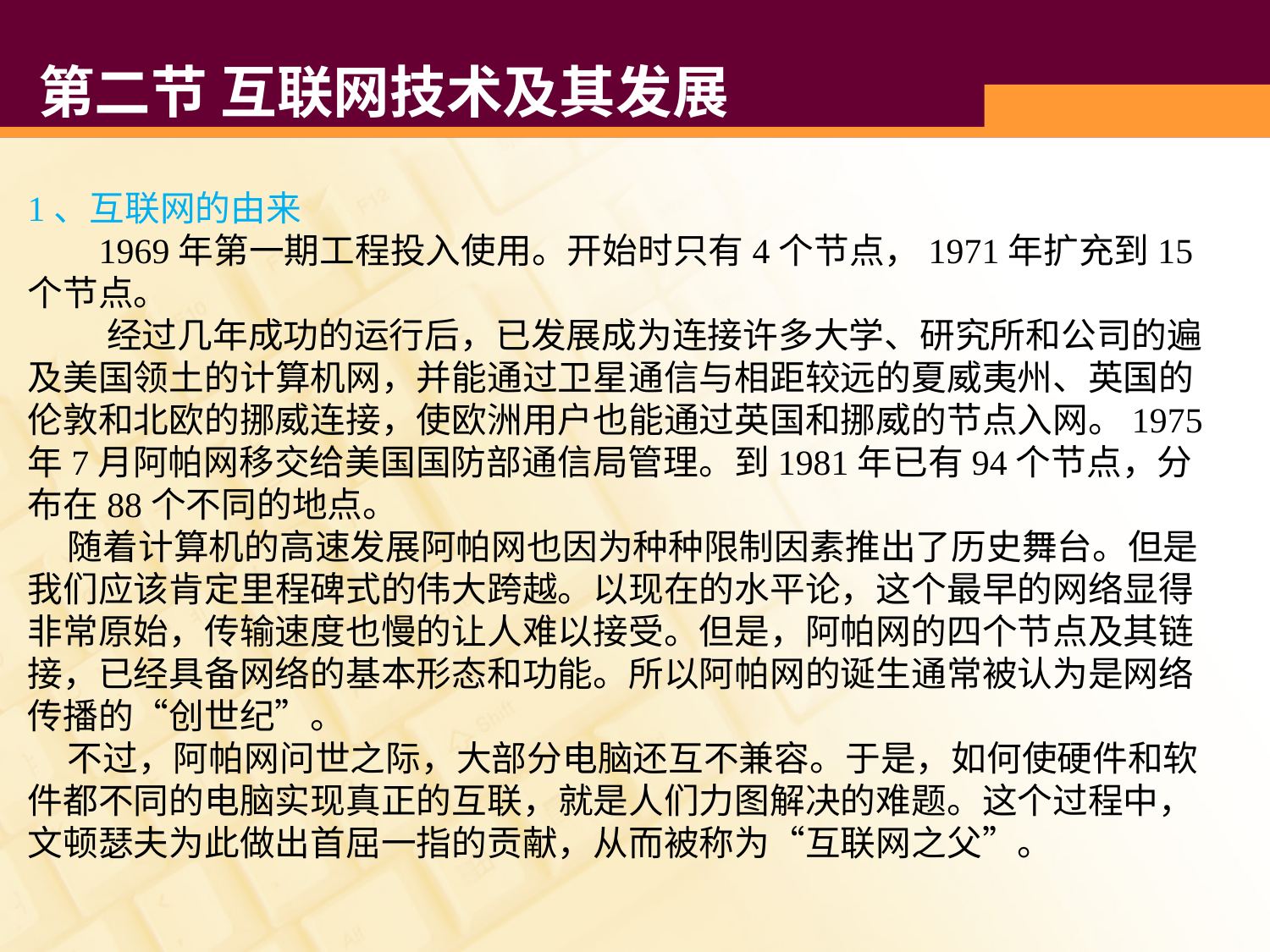

# 第二节 互联网技术及其发展
1、互联网的由来
        1969年第一期工程投入使用。开始时只有4个节点，1971年扩充到15个节点。
         经过几年成功的运行后，已发展成为连接许多大学、研究所和公司的遍及美国领土的计算机网，并能通过卫星通信与相距较远的夏威夷州、英国的伦敦和北欧的挪威连接，使欧洲用户也能通过英国和挪威的节点入网。1975年7月阿帕网移交给美国国防部通信局管理。到1981年已有94个节点，分布在88个不同的地点。
    随着计算机的高速发展阿帕网也因为种种限制因素推出了历史舞台。但是我们应该肯定里程碑式的伟大跨越。以现在的水平论，这个最早的网络显得非常原始，传输速度也慢的让人难以接受。但是，阿帕网的四个节点及其链接，已经具备网络的基本形态和功能。所以阿帕网的诞生通常被认为是网络传播的“创世纪”。
    不过，阿帕网问世之际，大部分电脑还互不兼容。于是，如何使硬件和软件都不同的电脑实现真正的互联，就是人们力图解决的难题。这个过程中，文顿瑟夫为此做出首屈一指的贡献，从而被称为“互联网之父”。